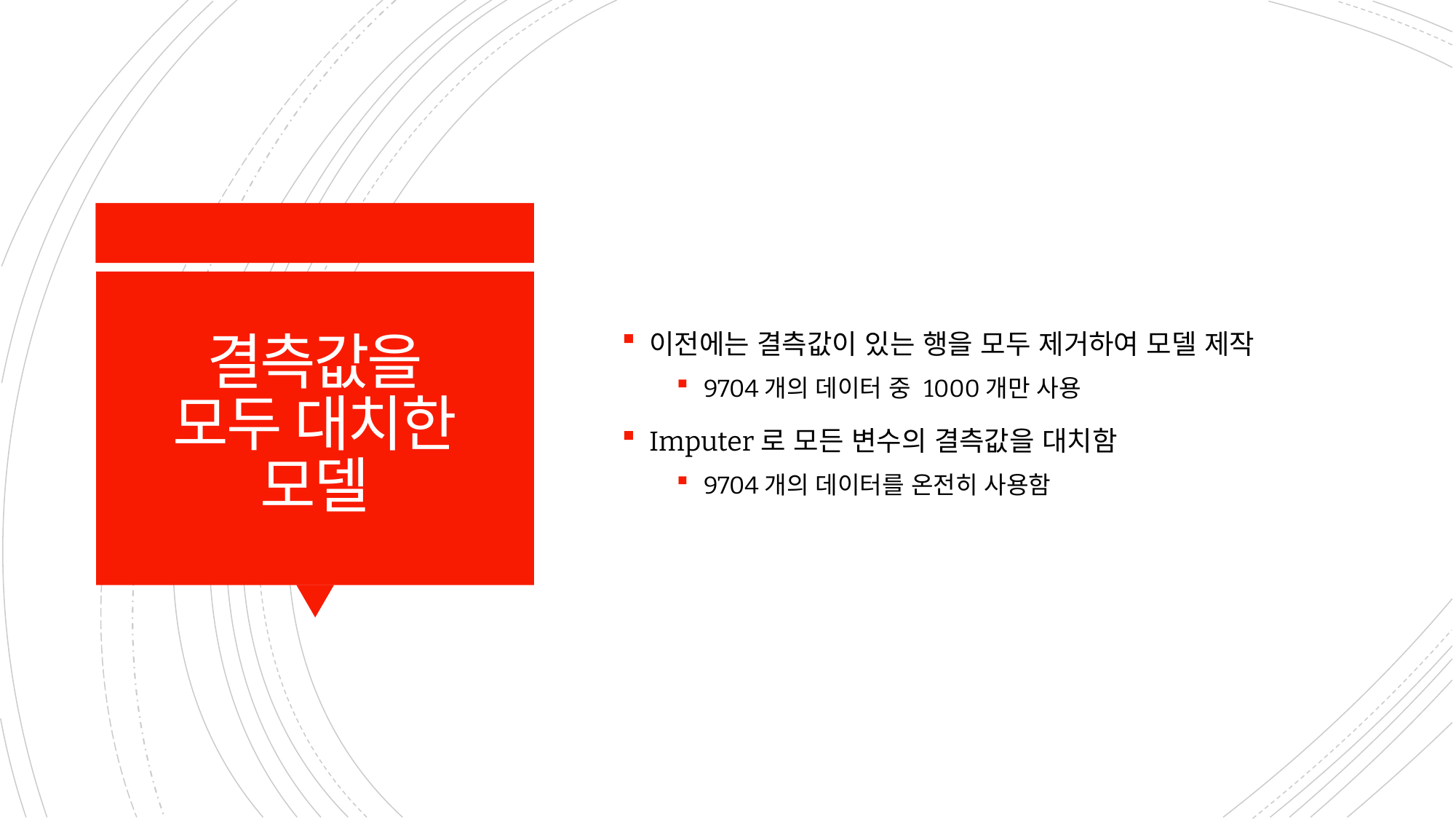

이전에는 결측값이 있는 행을 모두 제거하여 모델 제작
9704개의 데이터 중 1000개만 사용
Imputer로 모든 변수의 결측값을 대치함
9704개의 데이터를 온전히 사용함
# 결측값을 모두 대치한 모델